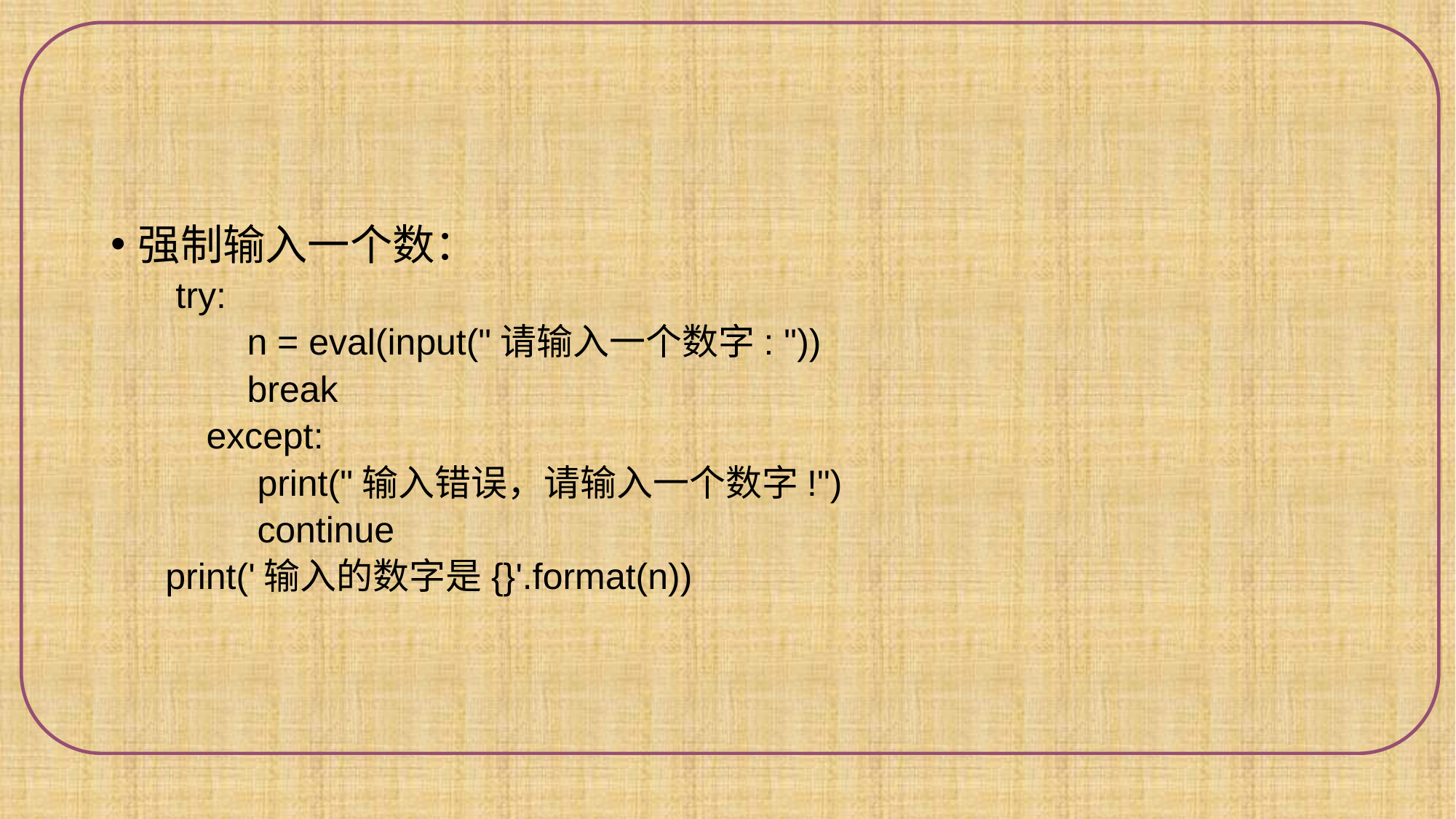

#
强制输入一个数：
 try:
        n = eval(input("请输入一个数字: "))
        break
    except:
         print("输入错误，请输入一个数字!")
         continue
print('输入的数字是{}'.format(n))